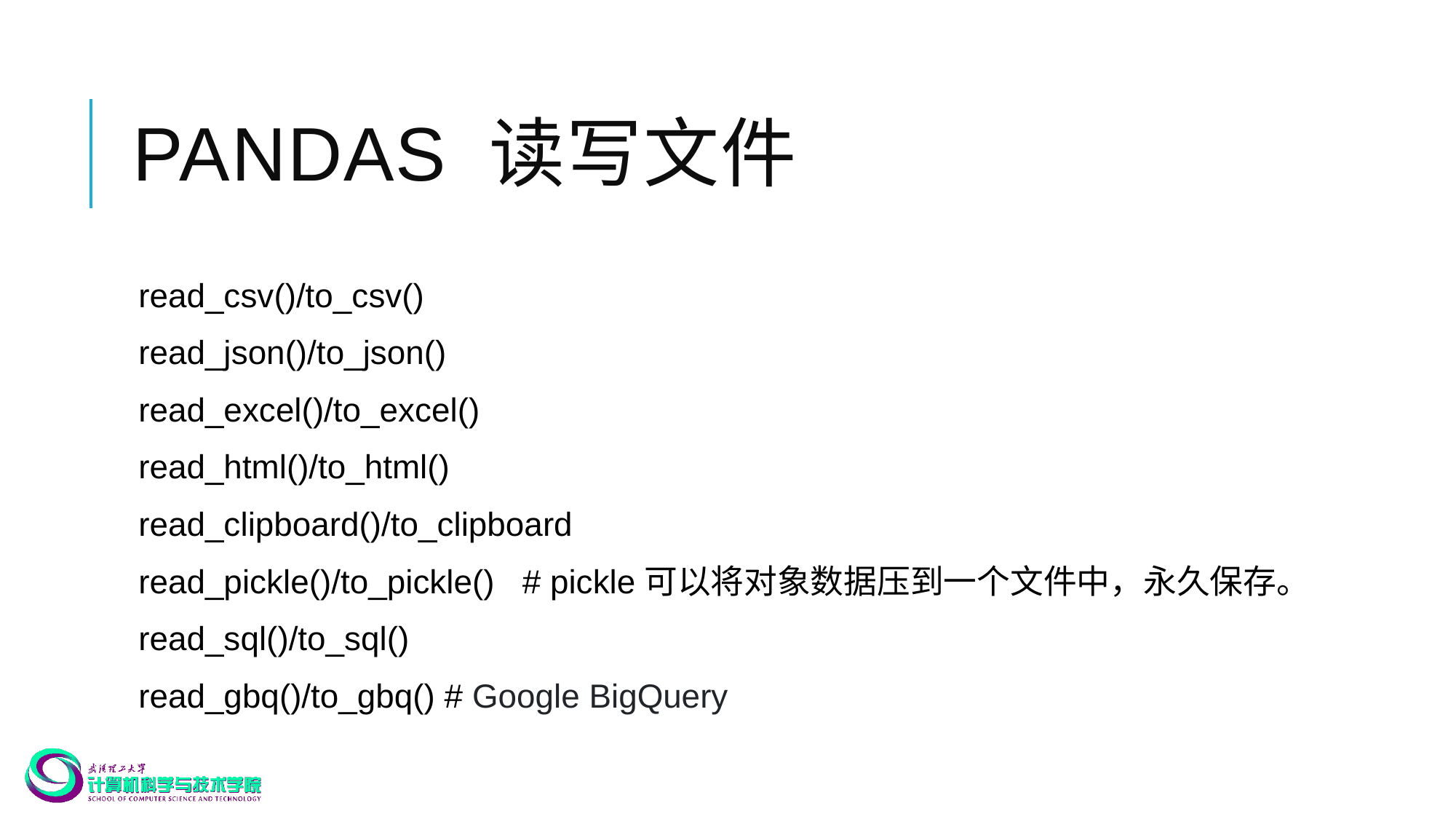

# Pandas 读写文件
read_csv()/to_csv()
read_json()/to_json()
read_excel()/to_excel()
read_html()/to_html()
read_clipboard()/to_clipboard
read_pickle()/to_pickle()   # pickle可以将对象数据压到一个文件中，永久保存。
read_sql()/to_sql()
read_gbq()/to_gbq() # Google BigQuery